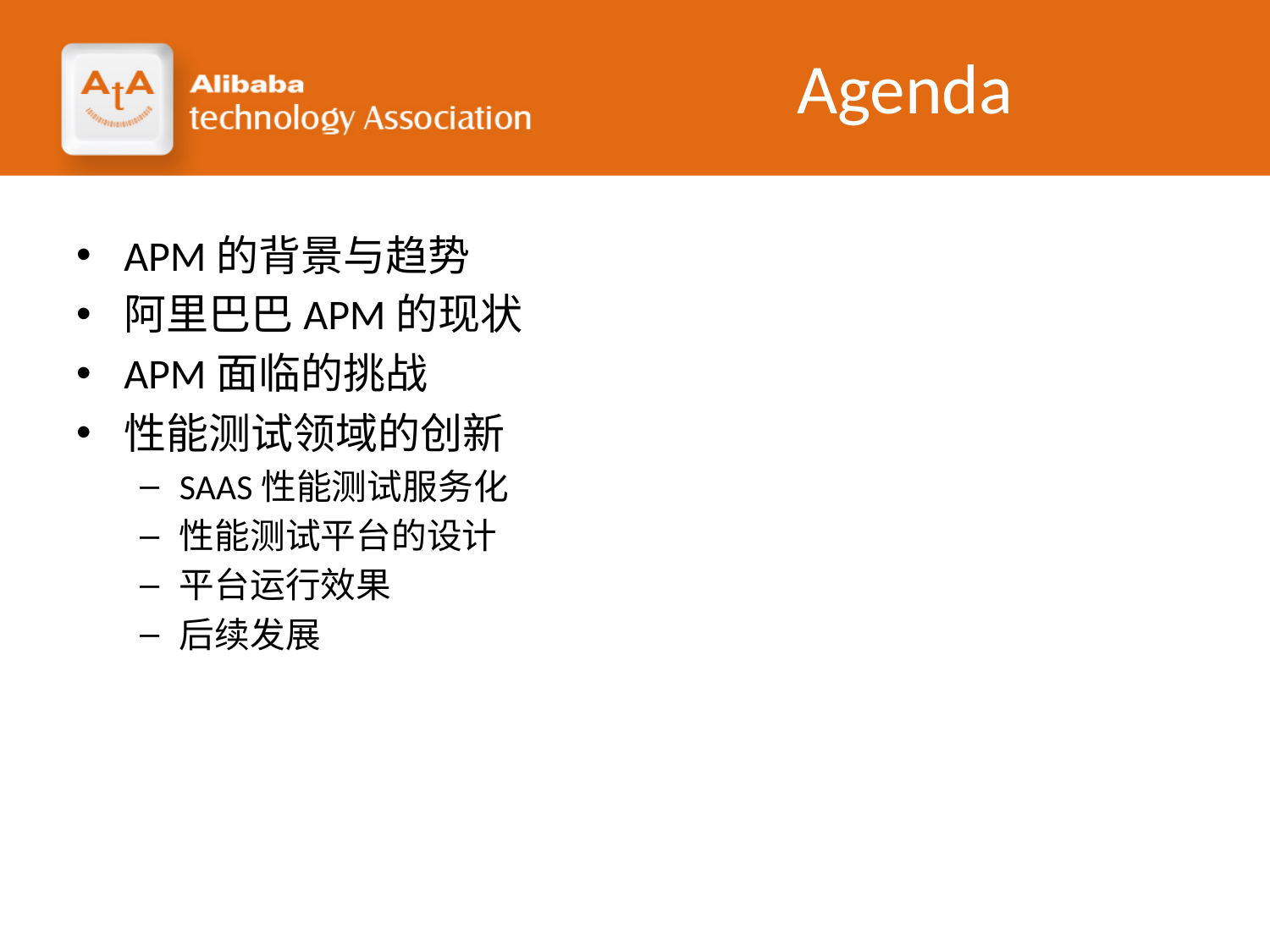

# Agenda
APM的背景与趋势
阿里巴巴APM的现状
APM面临的挑战
性能测试领域的创新
SAAS性能测试服务化
性能测试平台的设计
平台运行效果
后续发展